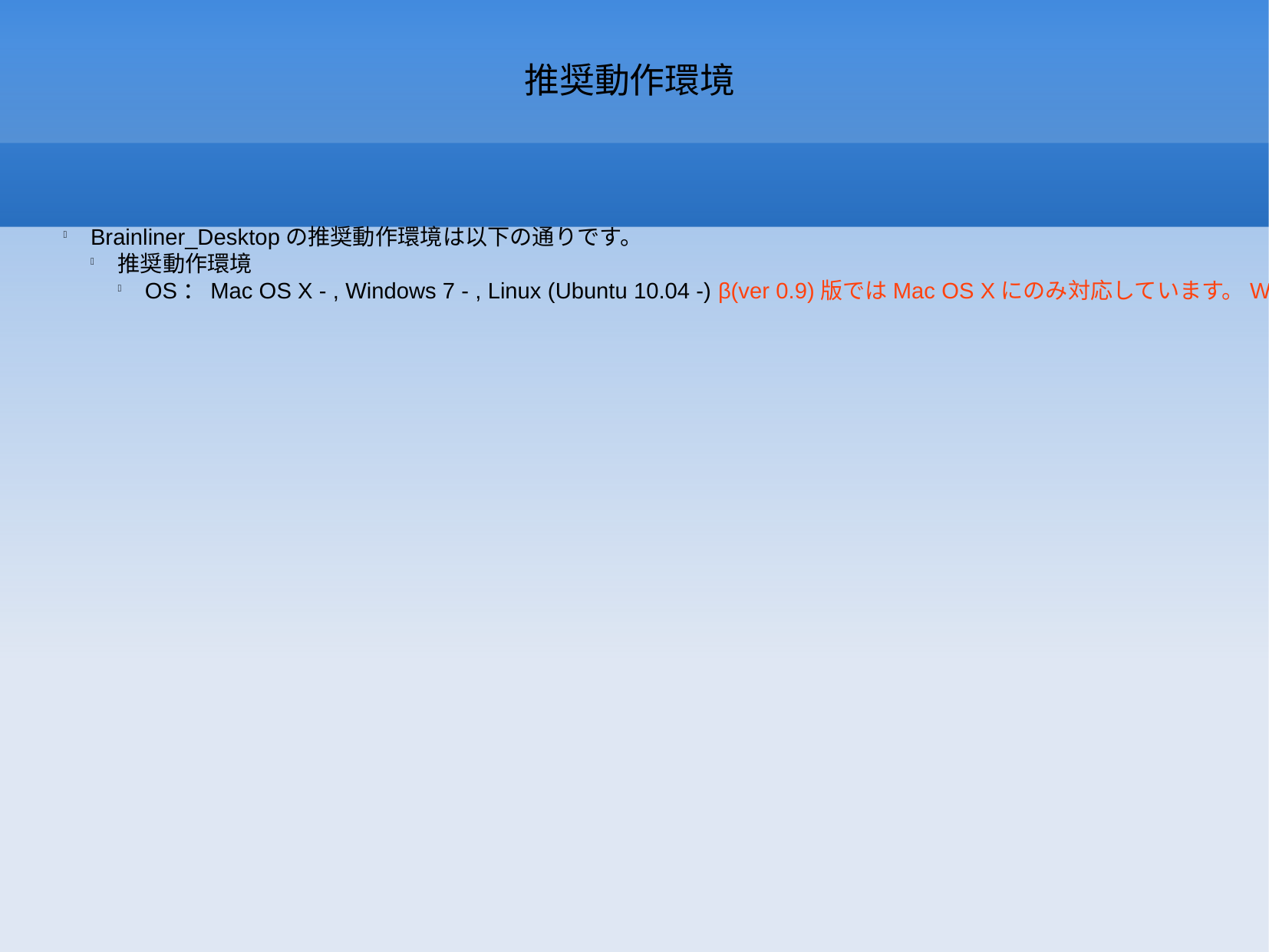

推奨動作環境
Brainliner_Desktopの推奨動作環境は以下の通りです。
推奨動作環境
OS：Mac OS X - , Windows 7 - , Linux (Ubuntu 10.04 -) β(ver 0.9)版ではMac OS Xにのみ対応しています。Windows, Linux版へは順次対応予定です。